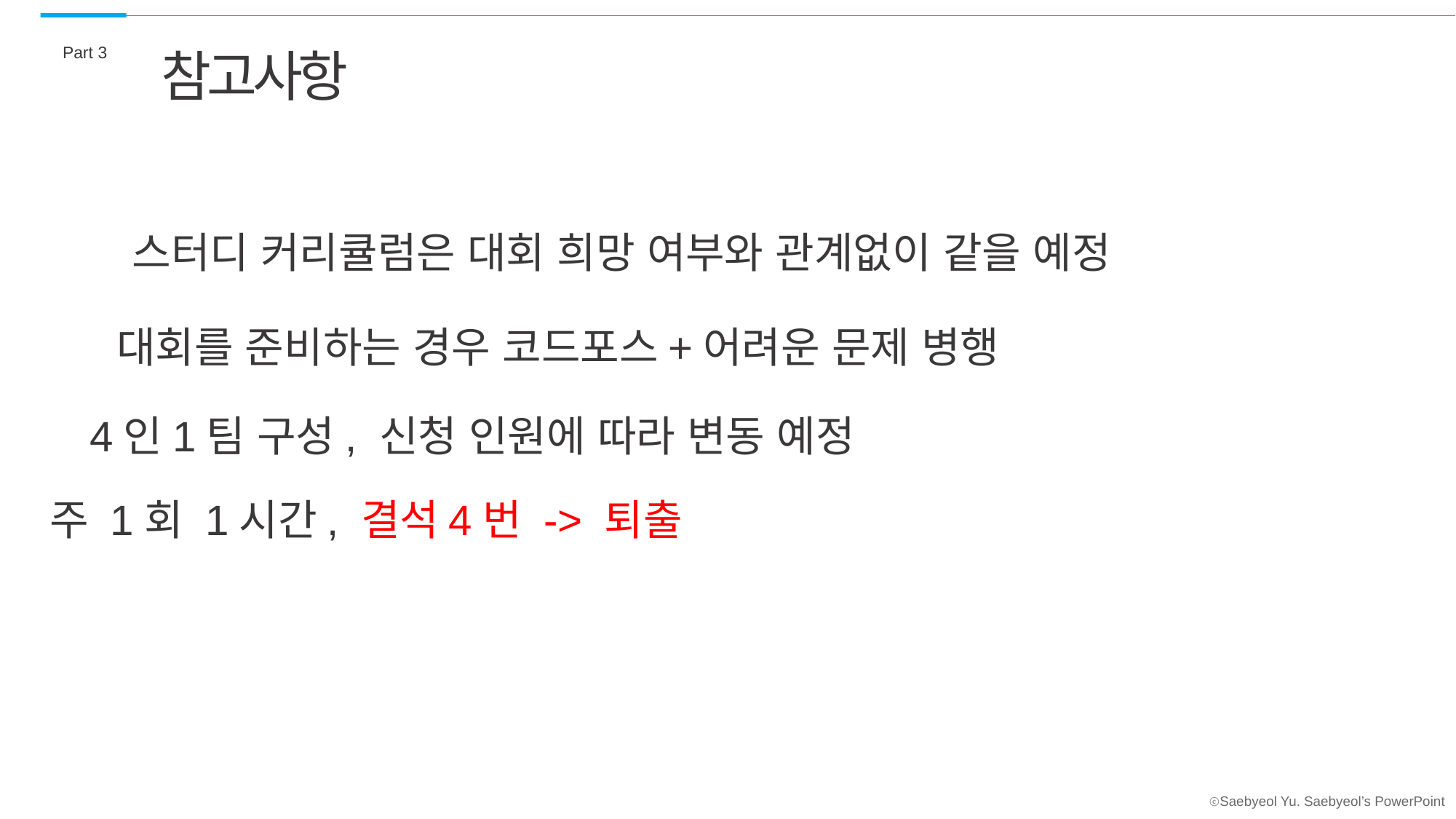

Part 3
참고사항
스터디 커리큘럼은 대회 희망 여부와 관계없이 같을 예정
대회를 준비하는 경우 코드포스+어려운 문제 병행
4인1팀 구성, 신청 인원에 따라 변동 예정
주 1회 1시간, 결석4번 -> 퇴출